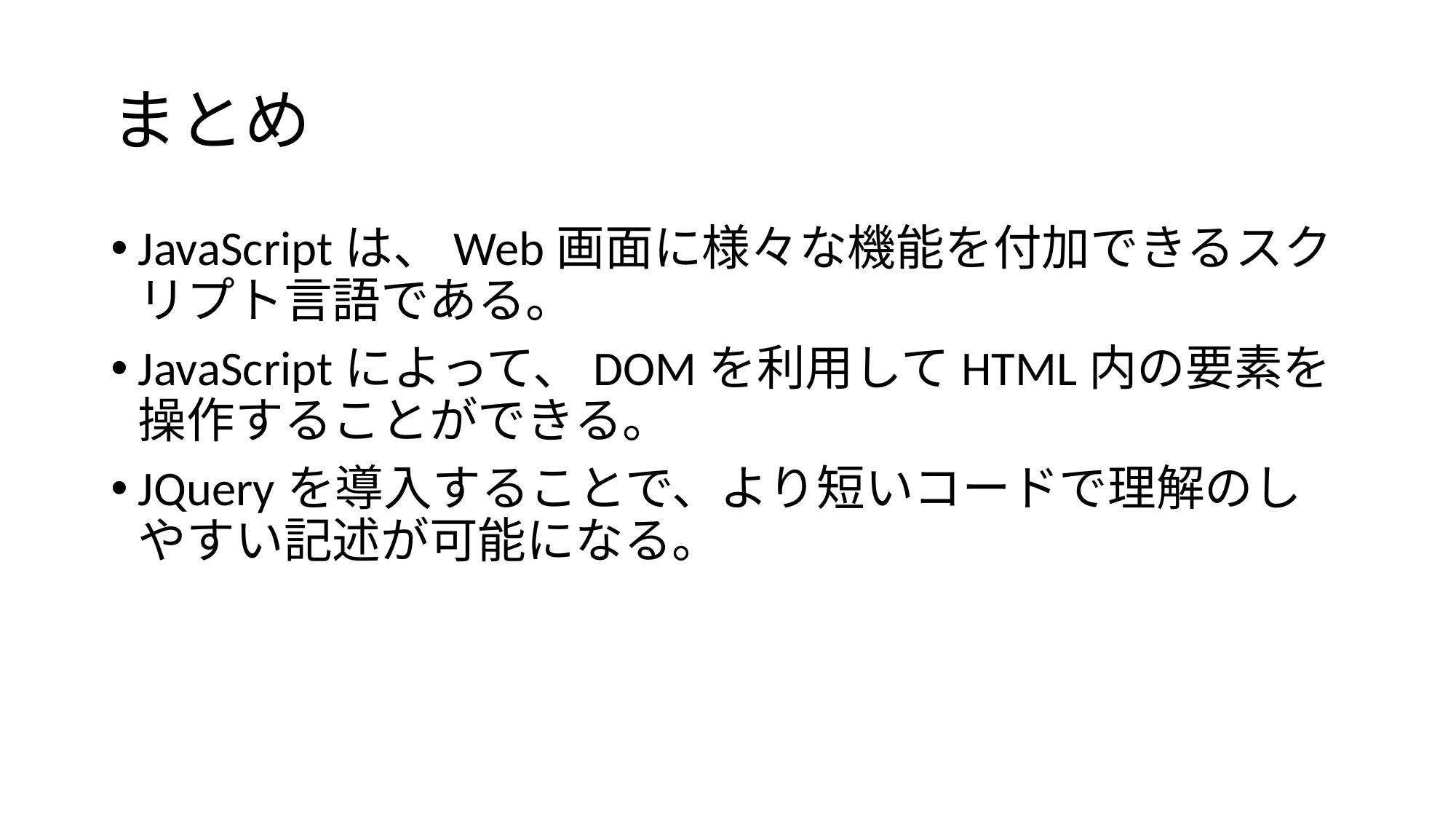

# まとめ
JavaScriptは、Web画面に様々な機能を付加できるスクリプト言語である。
JavaScriptによって、DOMを利用してHTML内の要素を操作することができる。
JQueryを導入することで、より短いコードで理解のしやすい記述が可能になる。